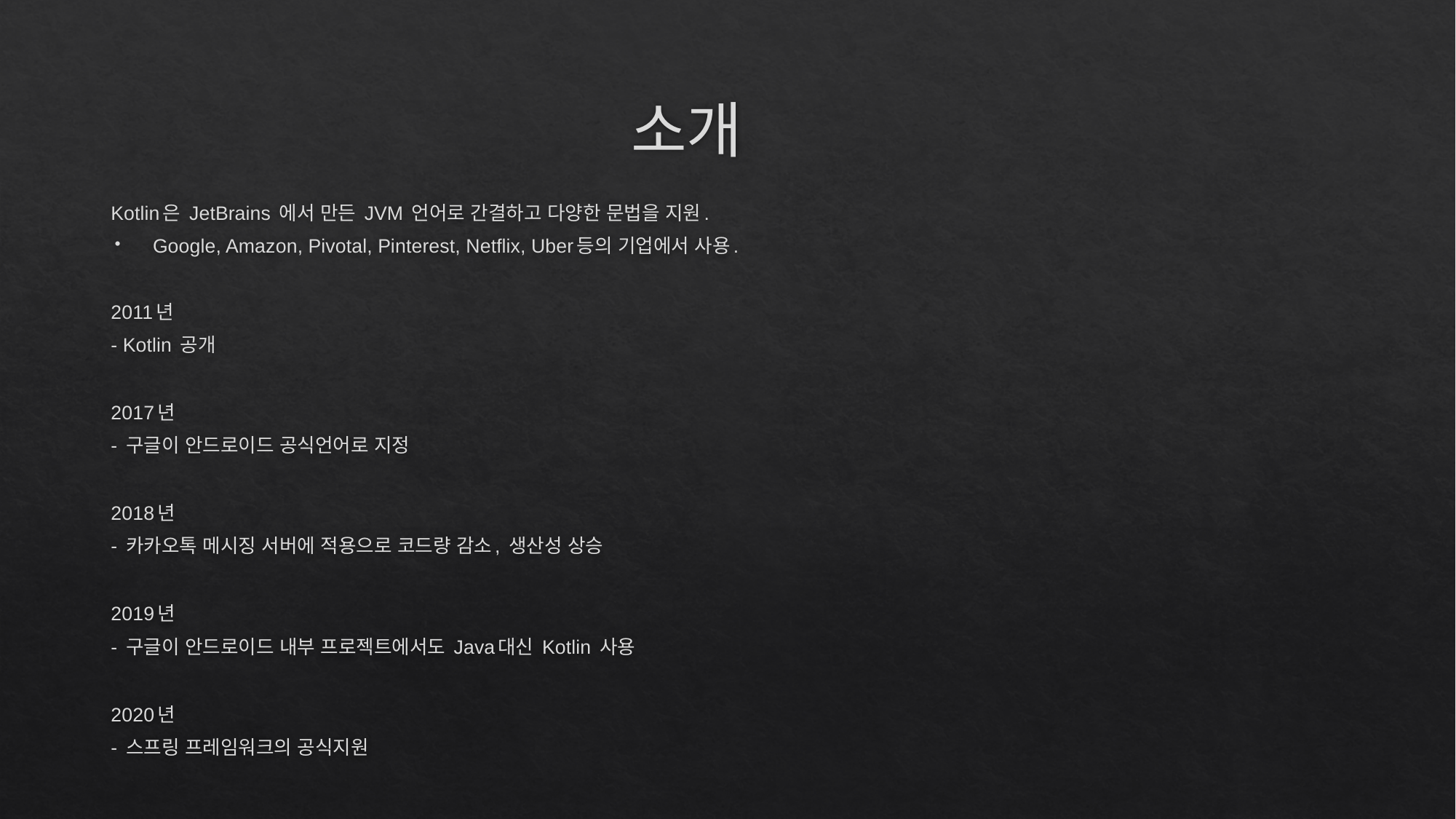

# 소개
Kotlin은 JetBrains 에서 만든 JVM 언어로 간결하고 다양한 문법을 지원.
Google, Amazon, Pivotal, Pinterest, Netflix, Uber등의 기업에서 사용.

2011년
- Kotlin 공개

2017년
- 구글이 안드로이드 공식언어로 지정

2018년
- 카카오톡 메시징 서버에 적용으로 코드량 감소, 생산성 상승

2019년
- 구글이 안드로이드 내부 프로젝트에서도 Java대신 Kotlin 사용

2020년
- 스프링 프레임워크의 공식지원